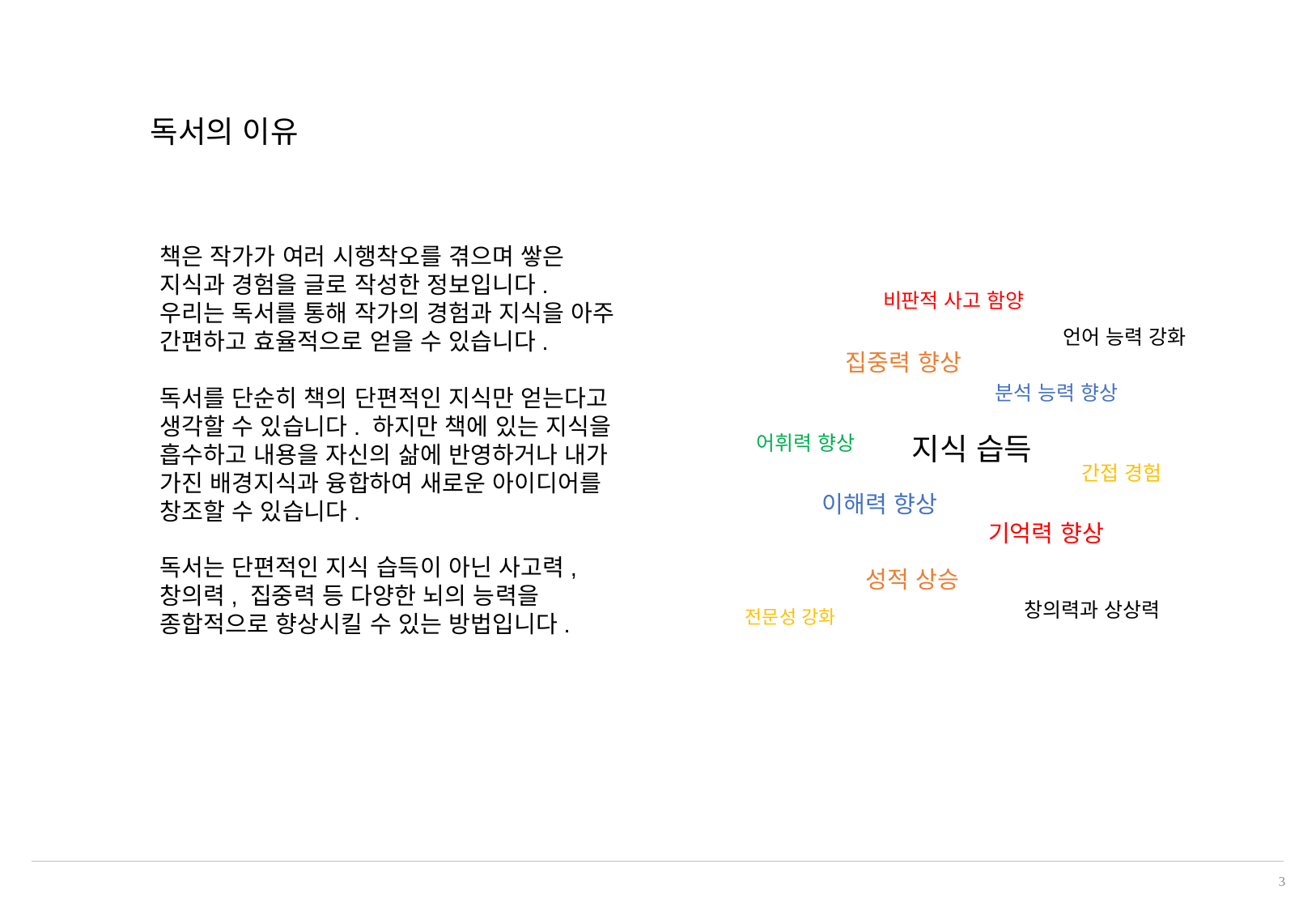

독서의 이유
책은 작가가 여러 시행착오를 겪으며 쌓은 지식과 경험을 글로 작성한 정보입니다. 우리는 독서를 통해 작가의 경험과 지식을 아주 간편하고 효율적으로 얻을 수 있습니다.

독서를 단순히 책의 단편적인 지식만 얻는다고 생각할 수 있습니다. 하지만 책에 있는 지식을 흡수하고 내용을 자신의 삶에 반영하거나 내가 가진 배경지식과 융합하여 새로운 아이디어를 창조할 수 있습니다.

독서는 단편적인 지식 습득이 아닌 사고력, 창의력, 집중력 등 다양한 뇌의 능력을 종합적으로 향상시킬 수 있는 방법입니다.
비판적 사고 함양
언어 능력 강화
집중력 향상
분석 능력 향상
지식 습득
어휘력 향상
간접 경험
이해력 향상
기억력 향상
성적 상승
창의력과 상상력
전문성 강화
3